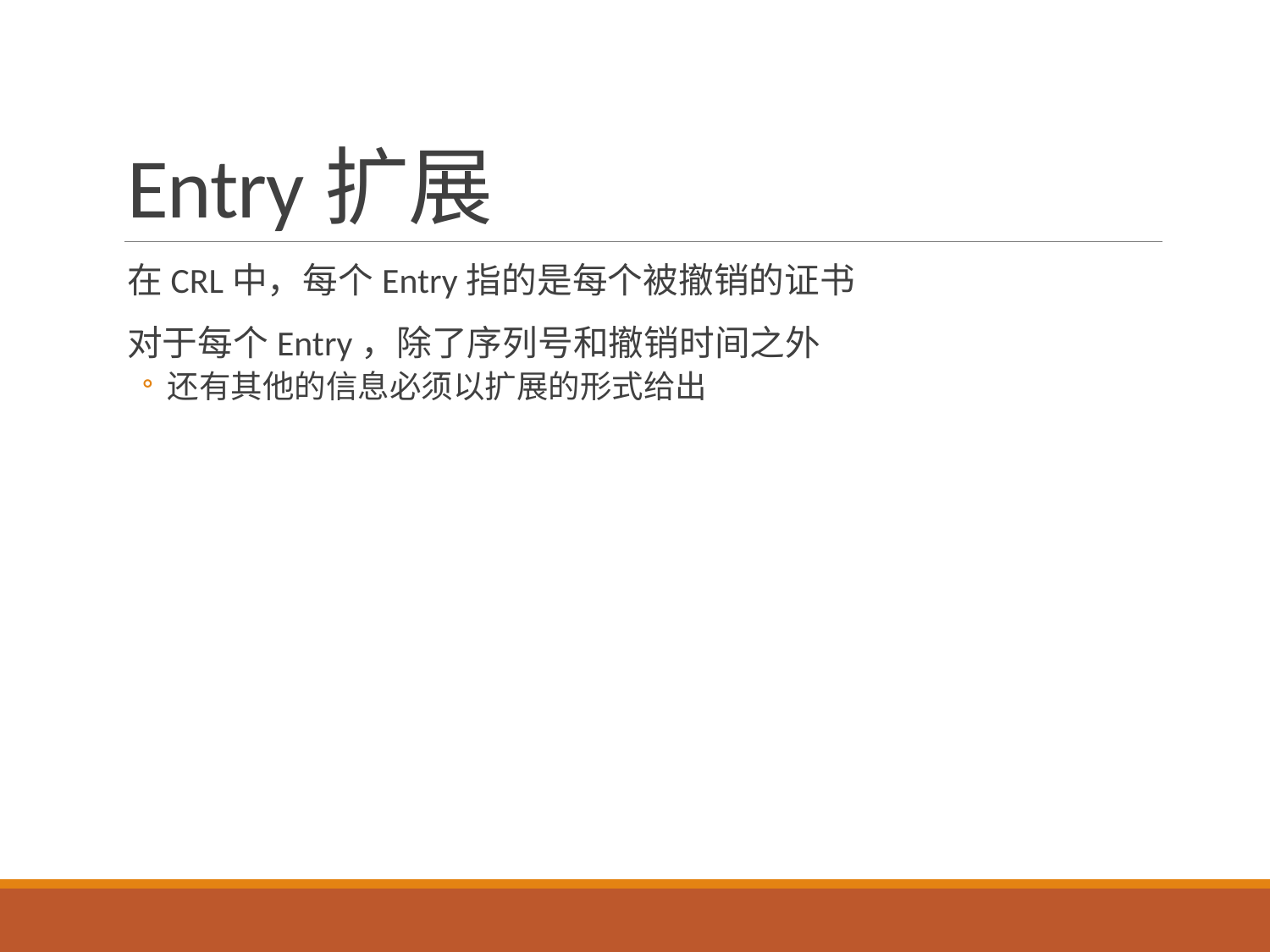

# Entry扩展
在CRL中，每个Entry指的是每个被撤销的证书
对于每个Entry，除了序列号和撤销时间之外
还有其他的信息必须以扩展的形式给出
36